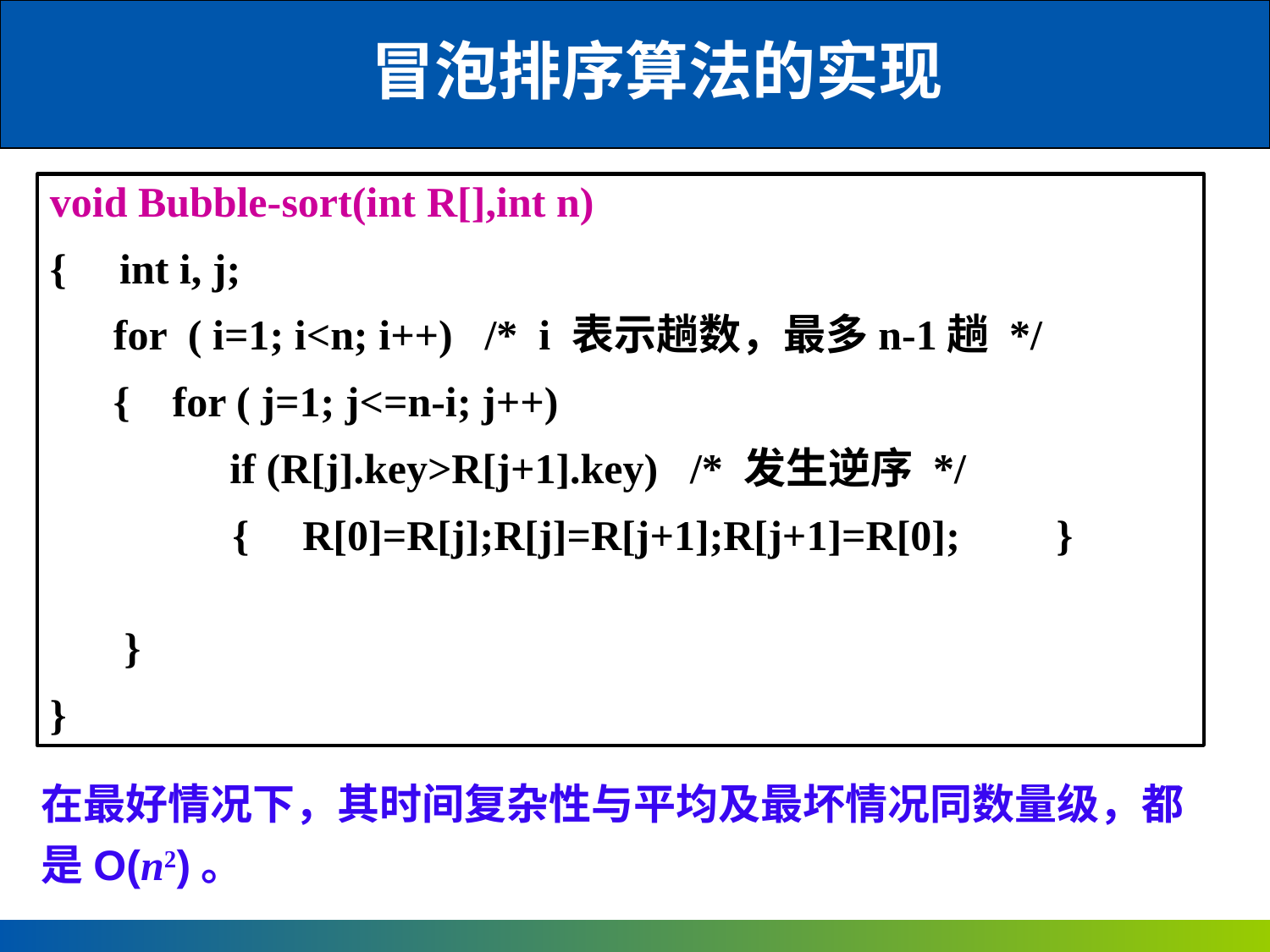

冒泡排序算法的实现
void Bubble-sort(int R[],int n)
{     int i, j;
      for  ( i=1; i<n; i++)   /*  i 表示趟数，最多n-1趟 */
      {    for ( j=1; j<=n-i; j++)
                 if (R[j].key>R[j+1].key)   /* 发生逆序 */
                 {     R[0]=R[j];R[j]=R[j+1];R[j+1]=R[0];         }
       }
}
在最好情况下，其时间复杂性与平均及最坏情况同数量级，都是O(n2)。